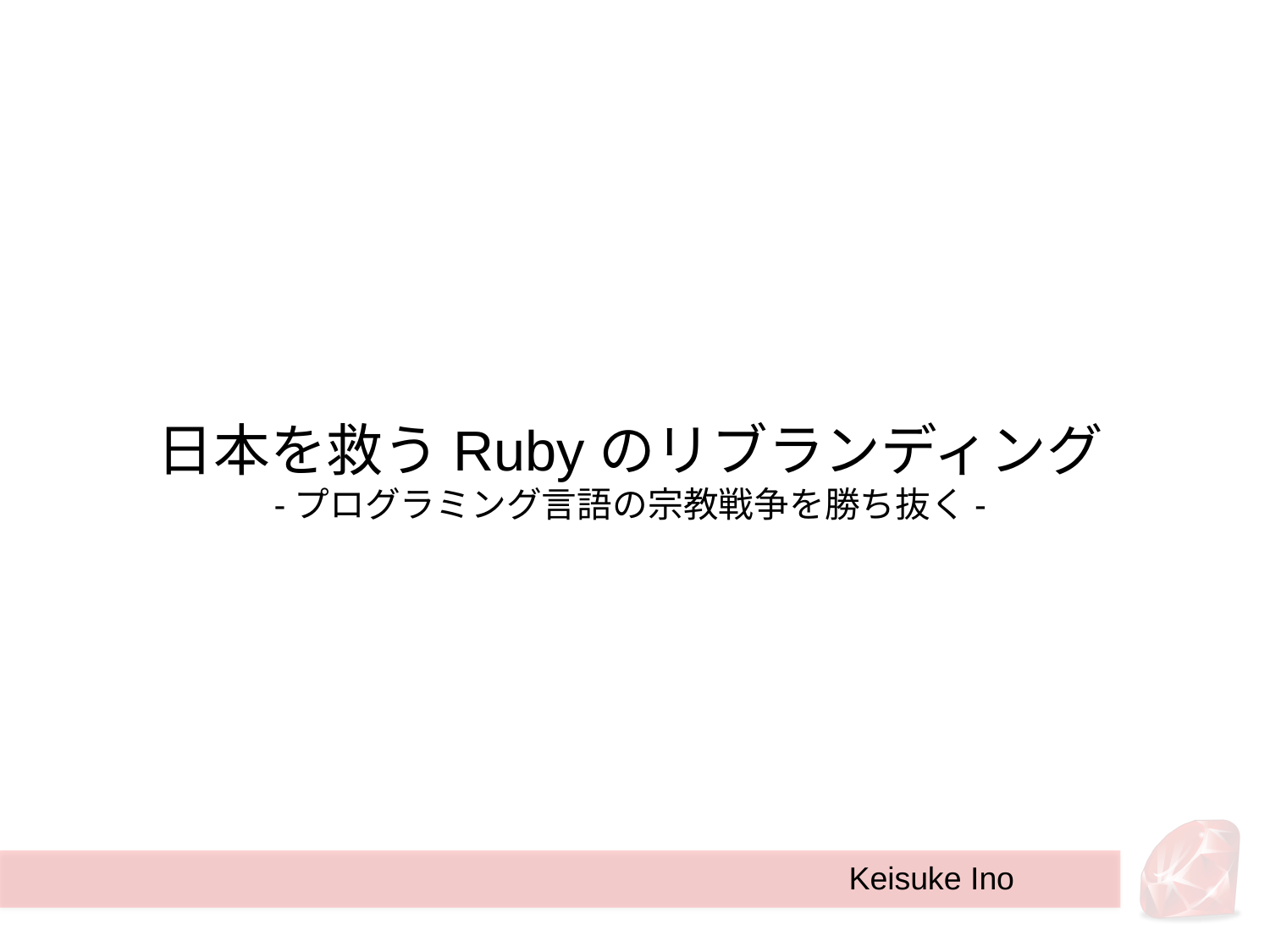

# 日本を救うRubyのリブランディング -プログラミング言語の宗教戦争を勝ち抜く-
Keisuke Ino